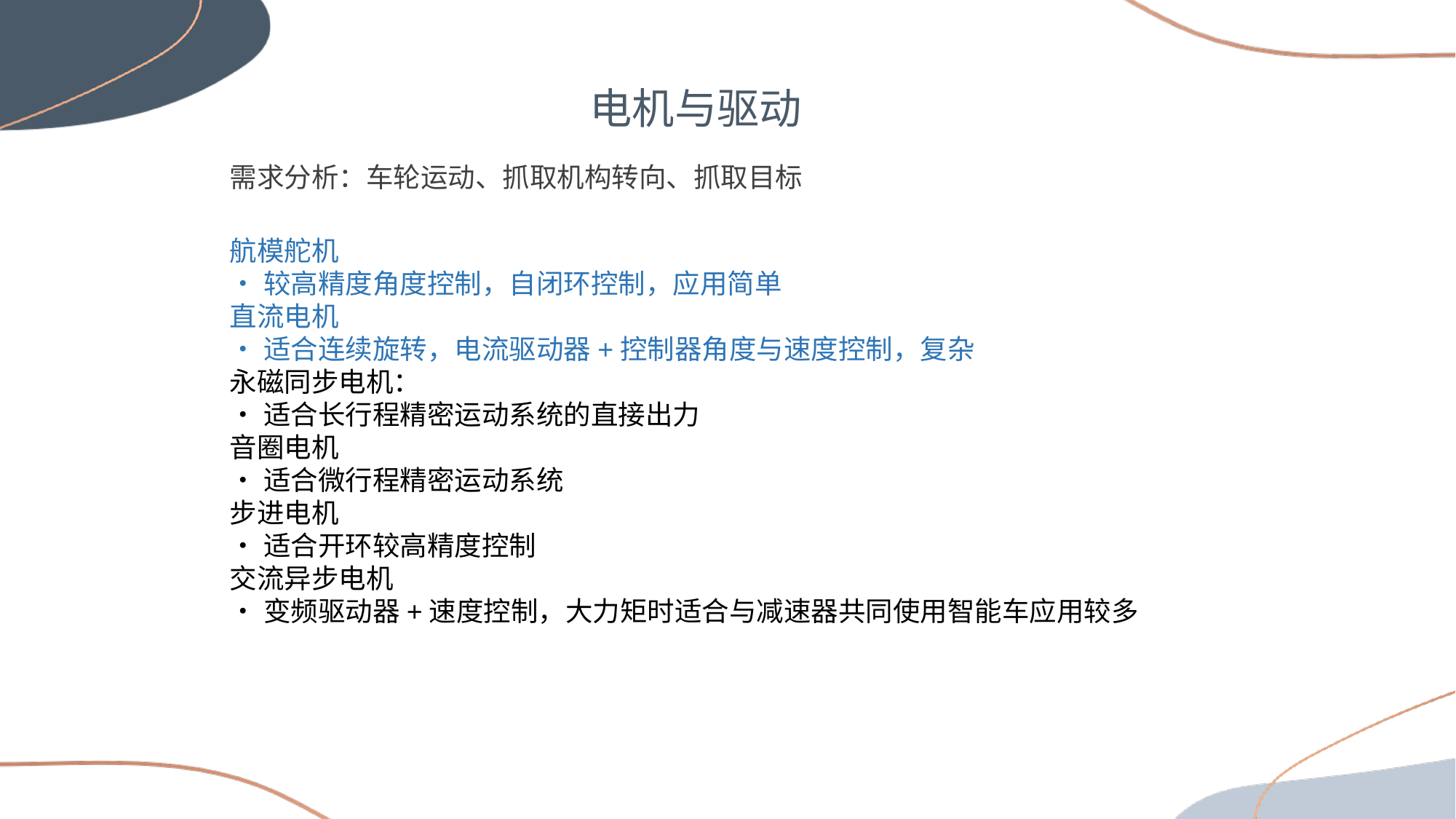

电机与驱动
需求分析：车轮运动、抓取机构转向、抓取目标
航模舵机
•较高精度角度控制，自闭环控制，应用简单
直流电机
•适合连续旋转，电流驱动器+控制器角度与速度控制，复杂
永磁同步电机：
•适合长行程精密运动系统的直接出力
音圈电机
•适合微行程精密运动系统
步进电机
•适合开环较高精度控制
交流异步电机
•变频驱动器+速度控制，大力矩时适合与减速器共同使用智能车应用较多